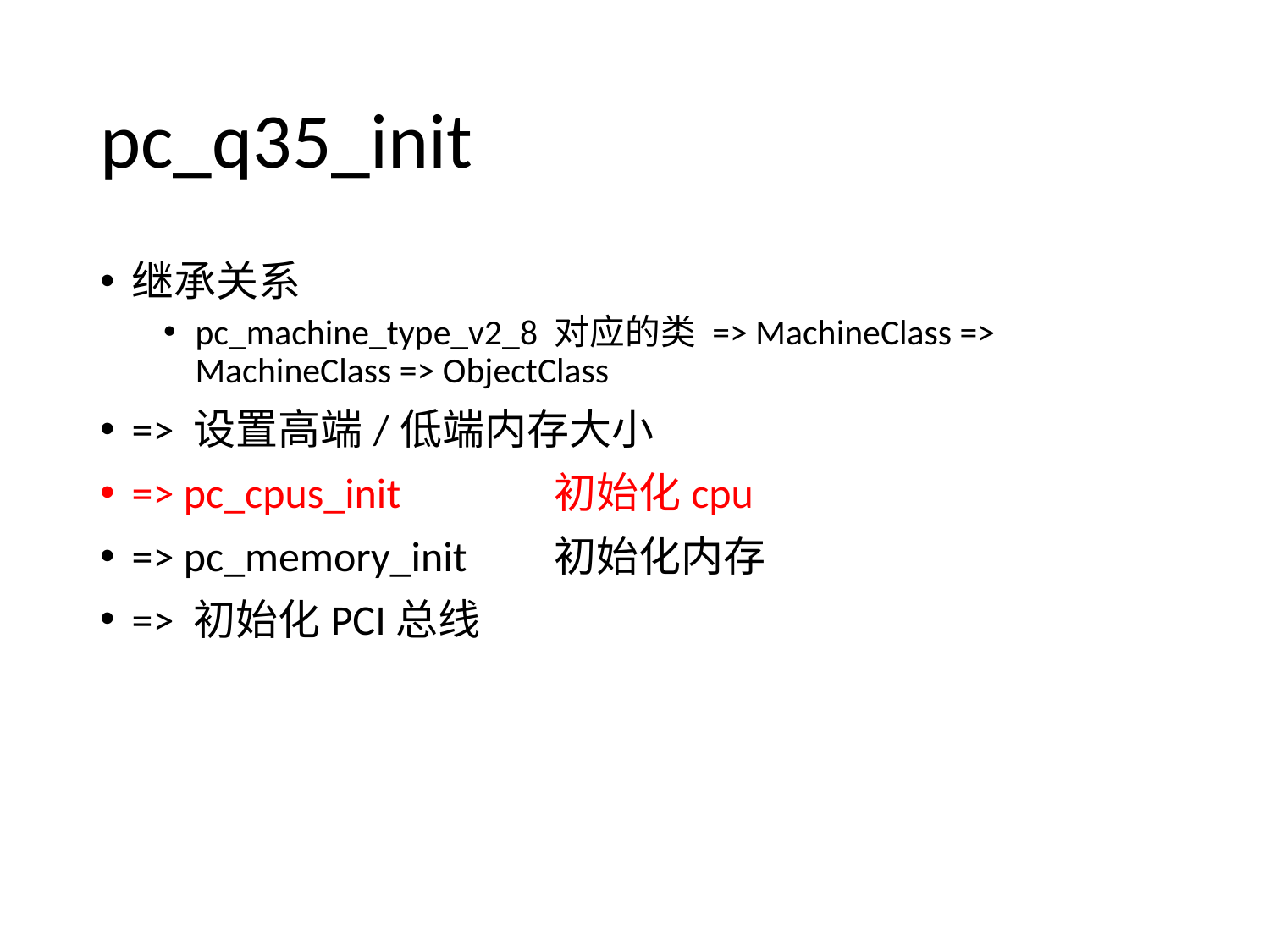

# pc_q35_init
继承关系
pc_machine_type_v2_8 对应的类 => MachineClass => MachineClass => ObjectClass
=> 设置高端/低端内存大小
=> pc_cpus_init               初始化cpu
=> pc_memory_init        初始化内存
=> 初始化PCI总线